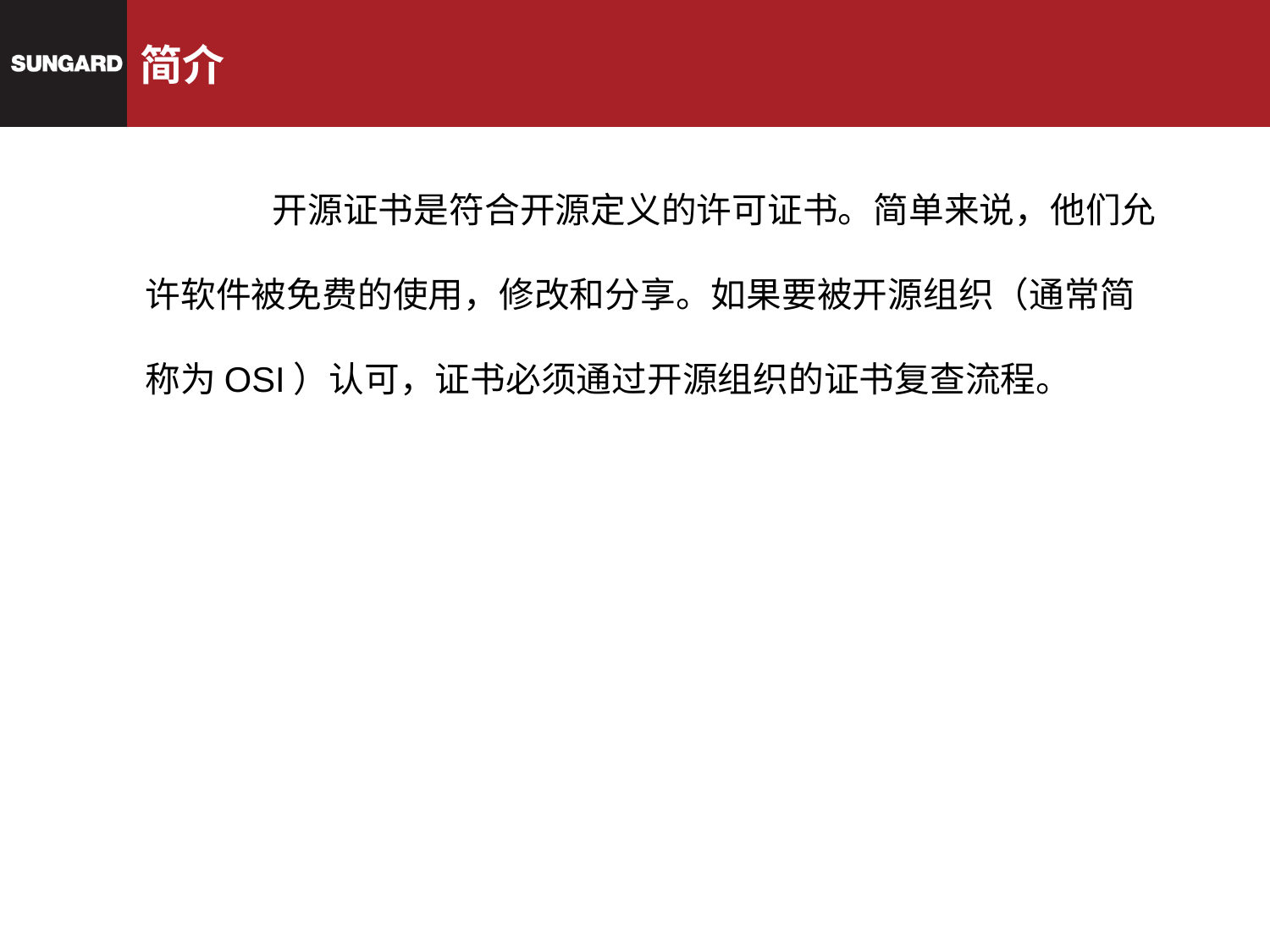

# 简介
		开源证书是符合开源定义的许可证书。简单来说，他们允许软件被免费的使用，修改和分享。如果要被开源组织（通常简称为OSI）认可，证书必须通过开源组织的证书复查流程。